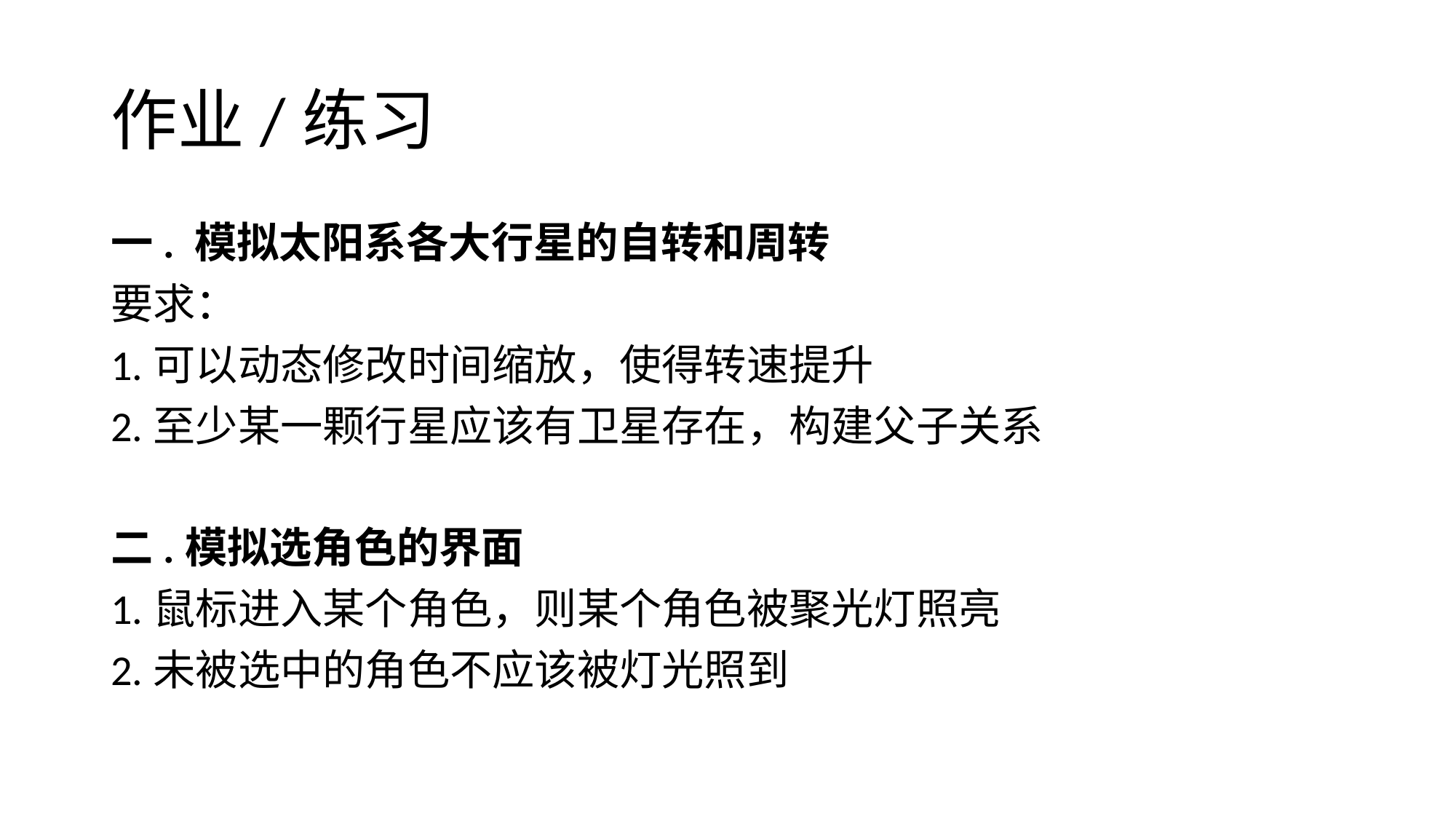

# 作业/练习
一. 模拟太阳系各大行星的自转和周转
要求：
1.可以动态修改时间缩放，使得转速提升
2.至少某一颗行星应该有卫星存在，构建父子关系

二.模拟选角色的界面
1.鼠标进入某个角色，则某个角色被聚光灯照亮
2.未被选中的角色不应该被灯光照到